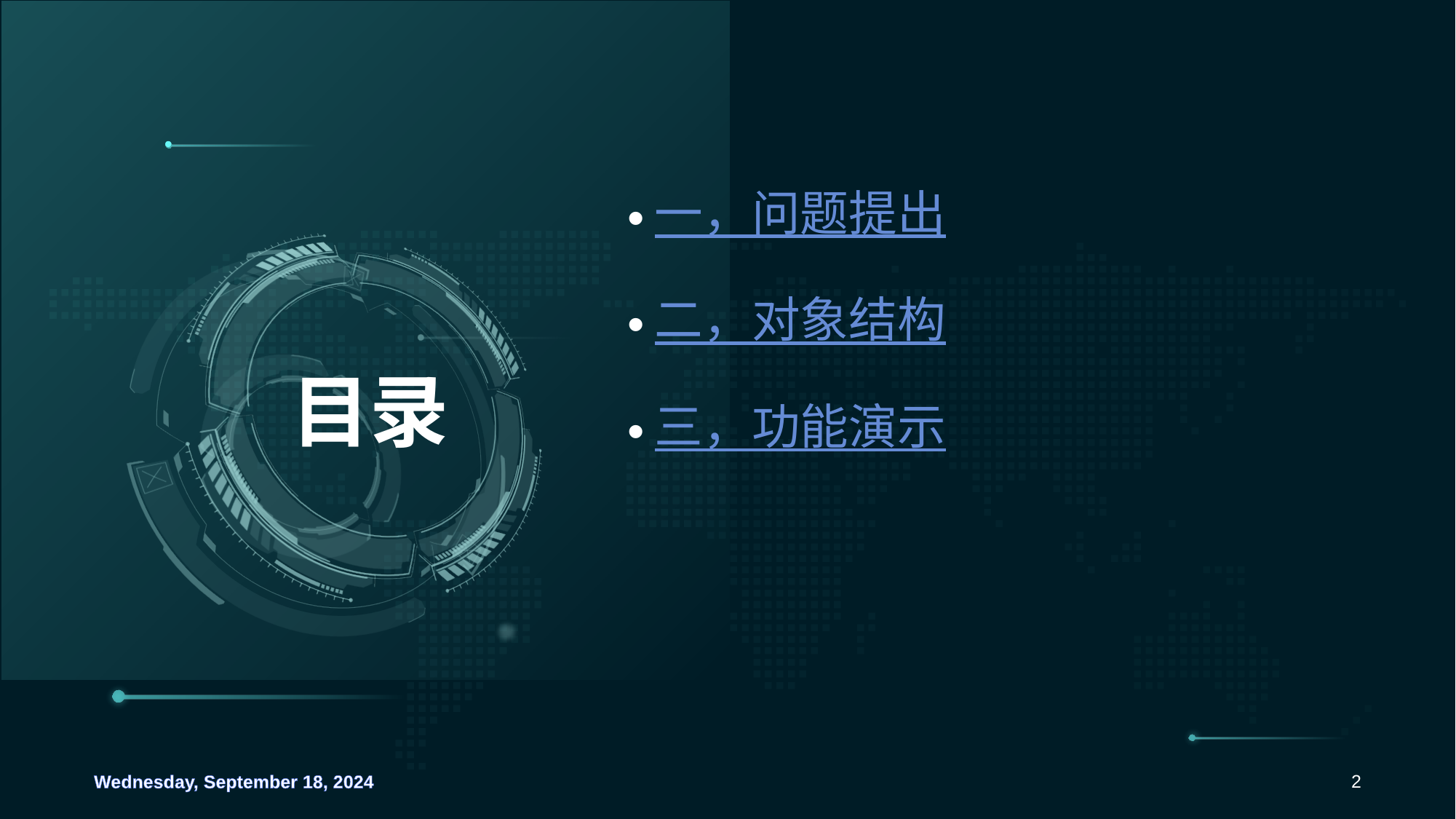

一，问题提出
二，对象结构
三，功能演示
# 目录
Wednesday, September 18, 2024
2